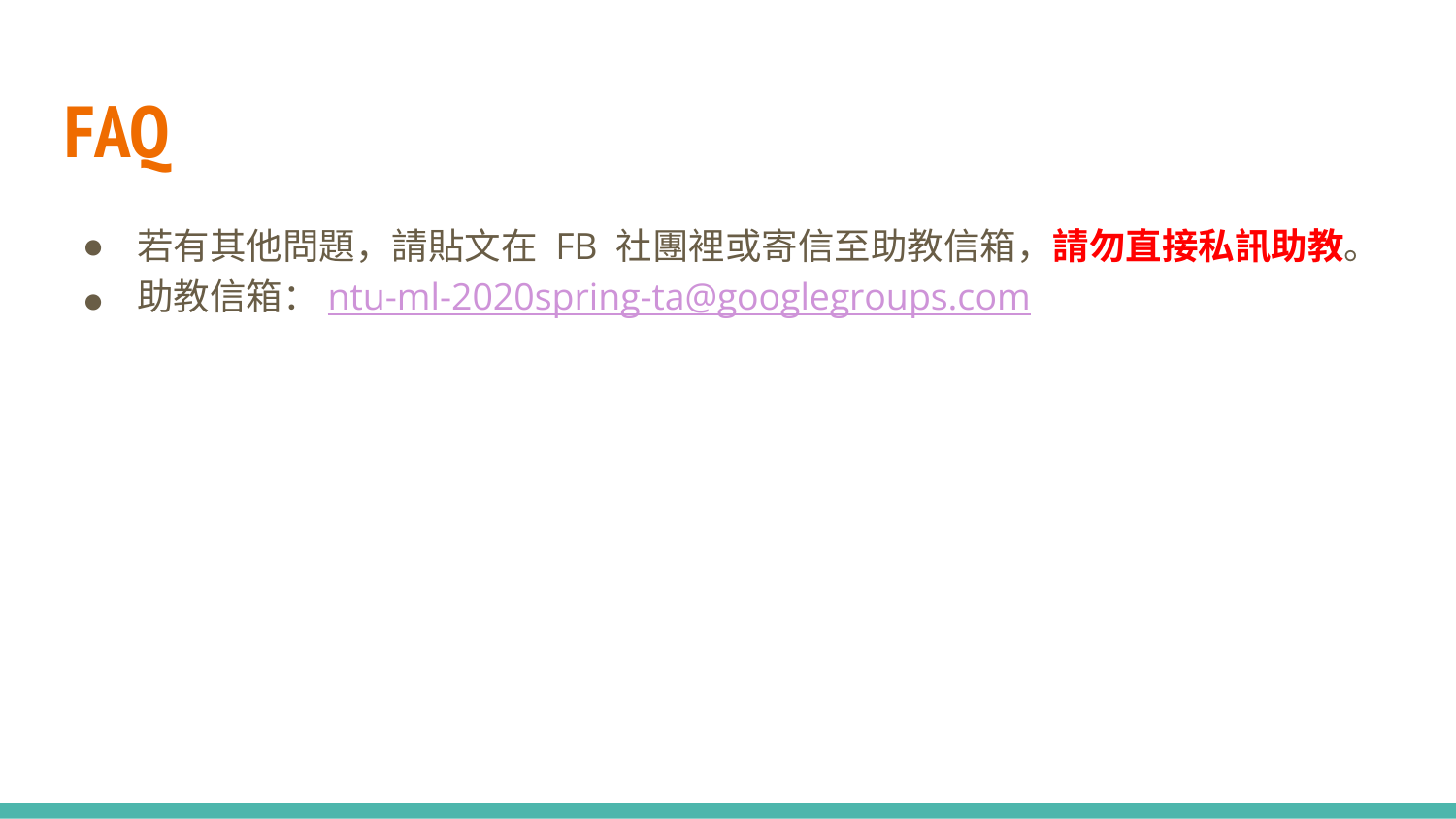

# FAQ
若有其他問題，請貼文在 FB 社團裡或寄信至助教信箱，請勿直接私訊助教。
助教信箱：ntu-ml-2020spring-ta@googlegroups.com